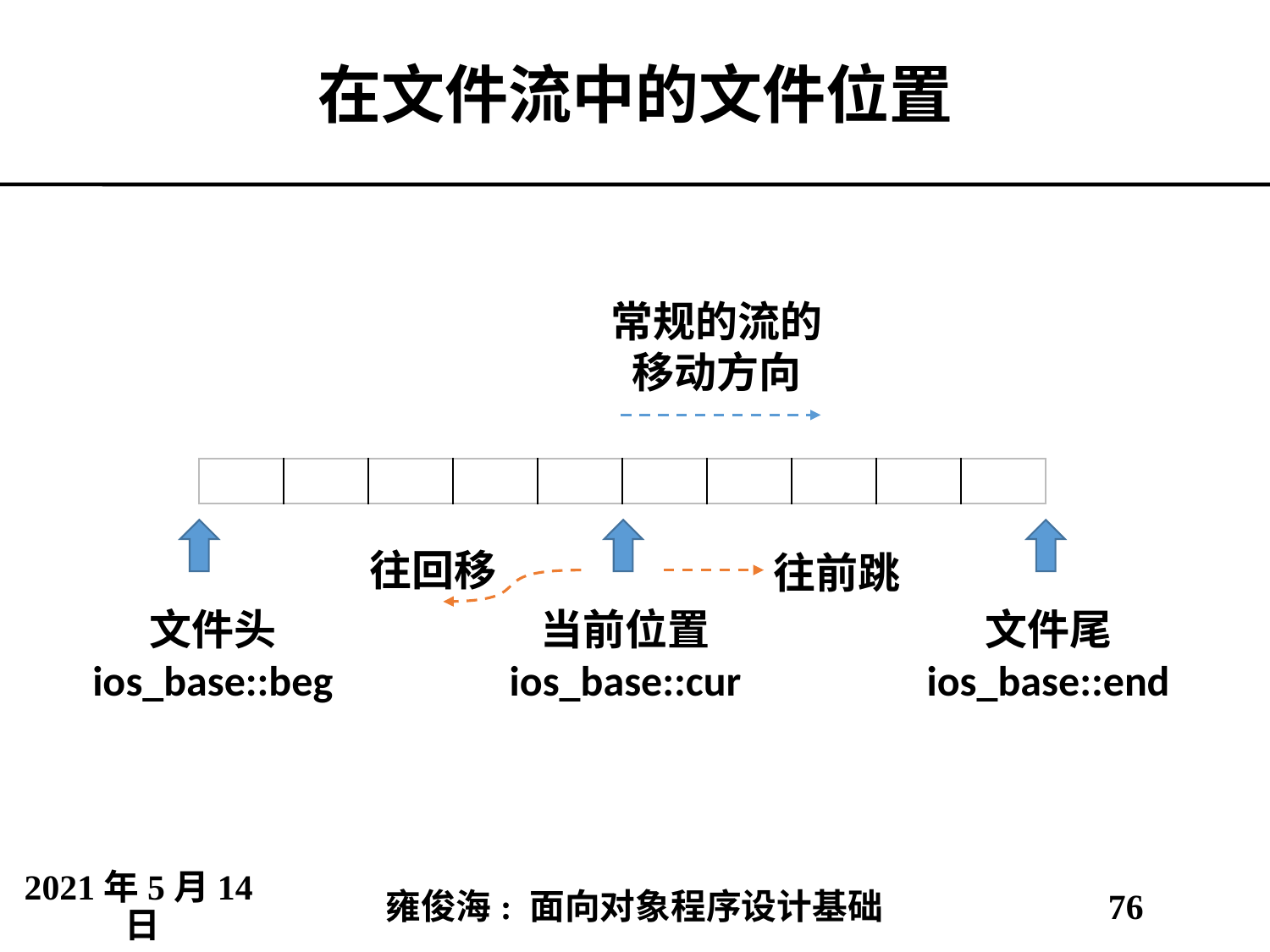

# 在文件流中的文件位置

常规的流的移动方向
|  |  |  |  |  |  |  |  |  |  |
| --- | --- | --- | --- | --- | --- | --- | --- | --- | --- |

往回移
往前跳
文件头
ios_base::beg
当前位置
ios_base::cur
文件尾
ios_base::end
2021年5月14日
雍俊海: 面向对象程序设计基础
76